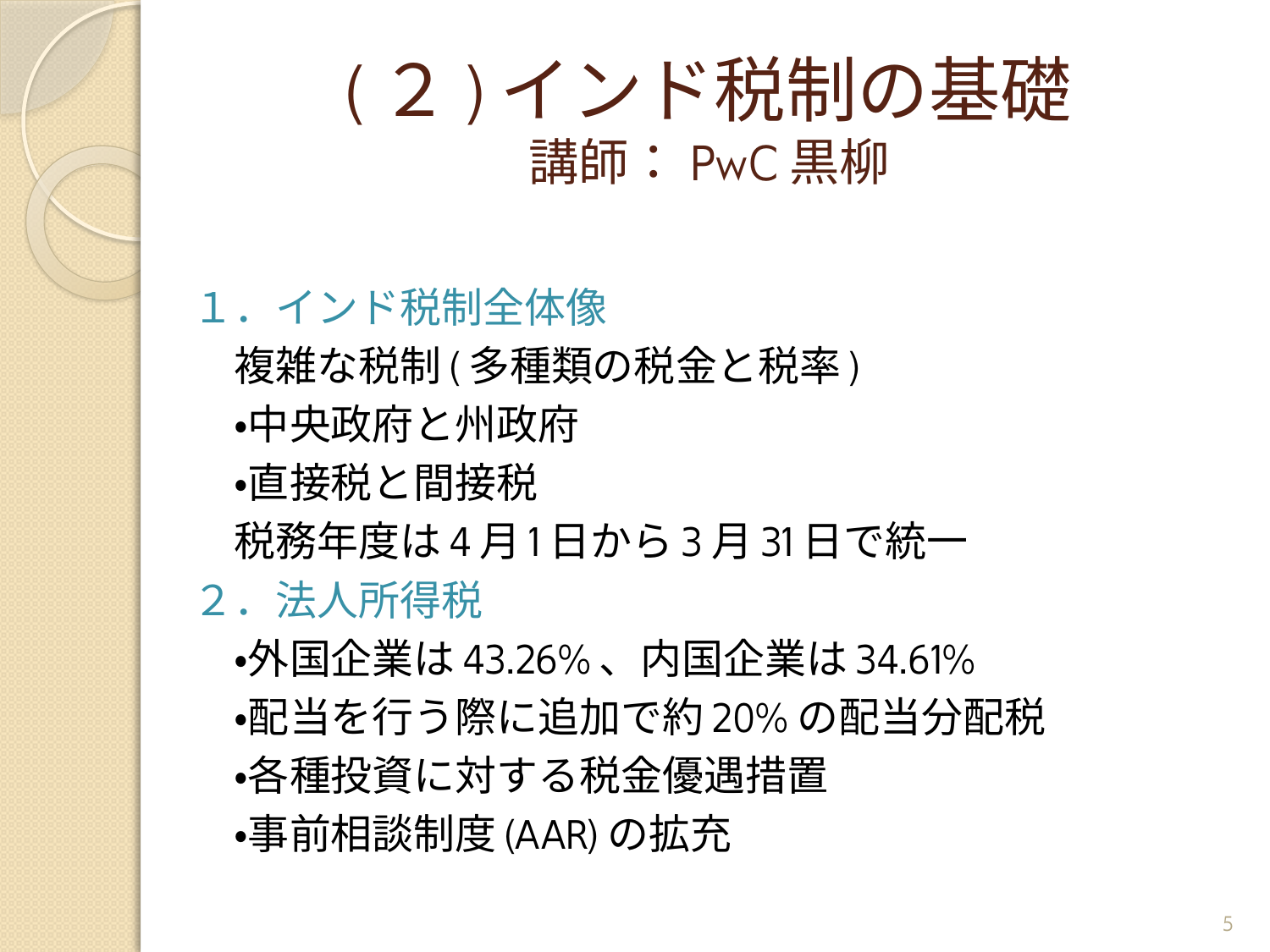

# (２)インド税制の基礎 講師：PwC黒柳
１．インド税制全体像
　複雑な税制(多種類の税金と税率)
　・中央政府と州政府
　・直接税と間接税
　税務年度は4月1日から3月31日で統一
２．法人所得税
　・外国企業は43.26%、内国企業は34.61%
　・配当を行う際に追加で約20%の配当分配税
　・各種投資に対する税金優遇措置
　・事前相談制度(AAR)の拡充
5